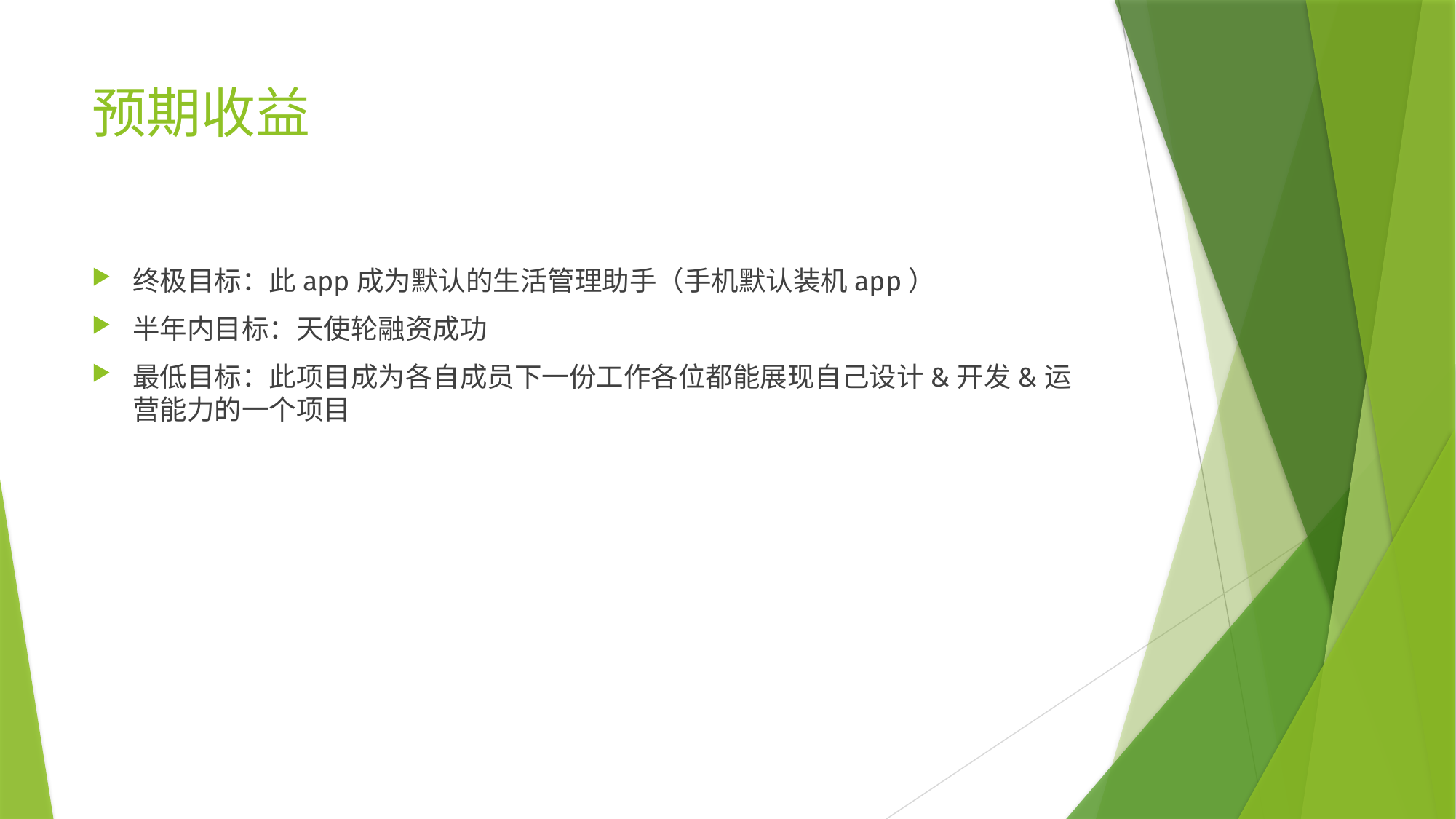

# 预期收益
终极目标：此app成为默认的生活管理助手（手机默认装机app）
半年内目标：天使轮融资成功
最低目标：此项目成为各自成员下一份工作各位都能展现自己设计&开发&运营能力的一个项目